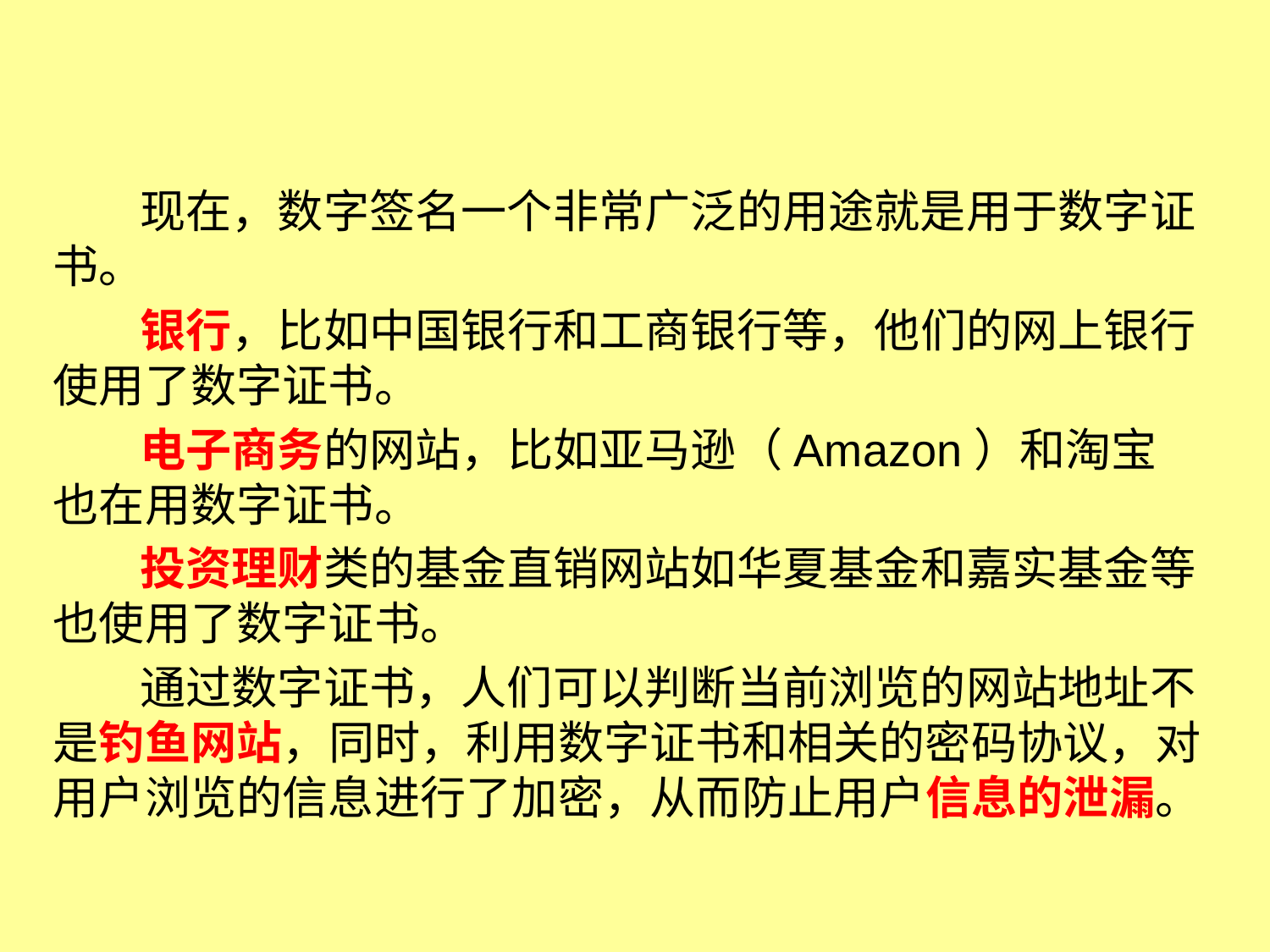

#
现在，数字签名一个非常广泛的用途就是用于数字证书。
银行，比如中国银行和工商银行等，他们的网上银行使用了数字证书。
电子商务的网站，比如亚马逊（Amazon）和淘宝也在用数字证书。
投资理财类的基金直销网站如华夏基金和嘉实基金等也使用了数字证书。
通过数字证书，人们可以判断当前浏览的网站地址不是钓鱼网站，同时，利用数字证书和相关的密码协议，对用户浏览的信息进行了加密，从而防止用户信息的泄漏。